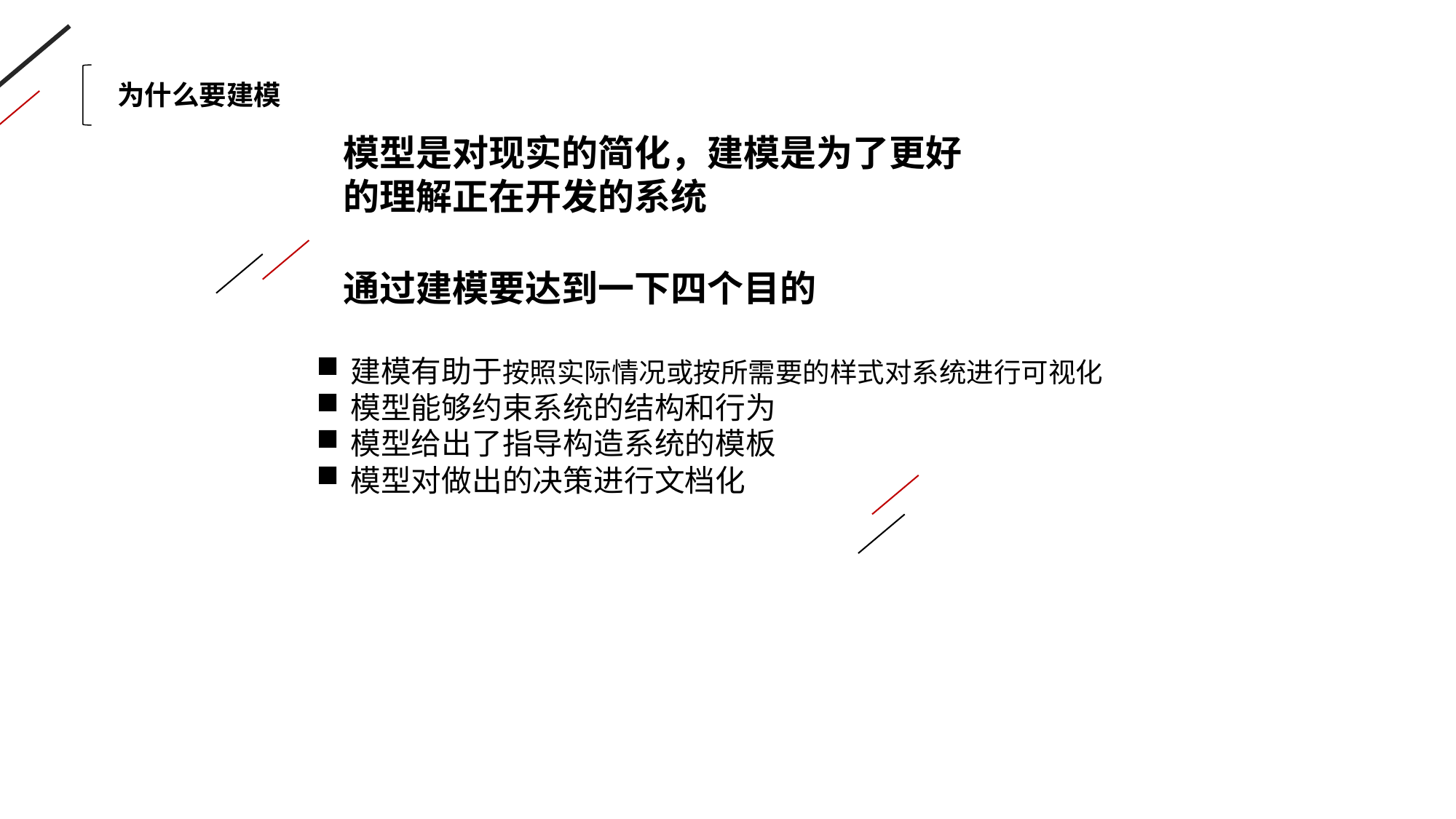

为什么要建模
模型是对现实的简化，建模是为了更好的理解正在开发的系统

通过建模要达到一下四个目的
建模有助于按照实际情况或按所需要的样式对系统进行可视化
模型能够约束系统的结构和行为
模型给出了指导构造系统的模板
模型对做出的决策进行文档化